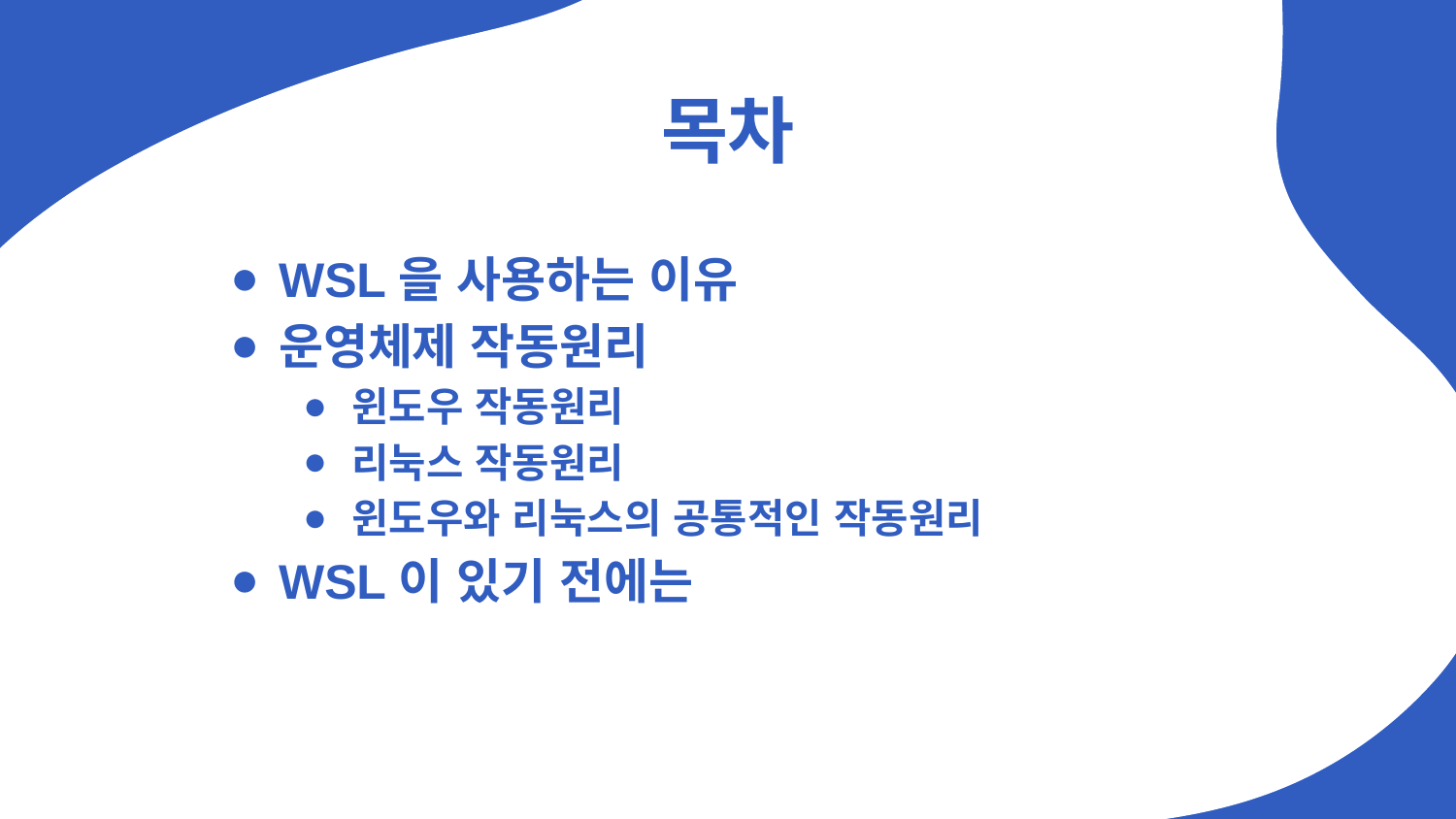

# 목차
WSL을 사용하는 이유
운영체제 작동원리
윈도우 작동원리
리눅스 작동원리
윈도우와 리눅스의 공통적인 작동원리
WSL이 있기 전에는